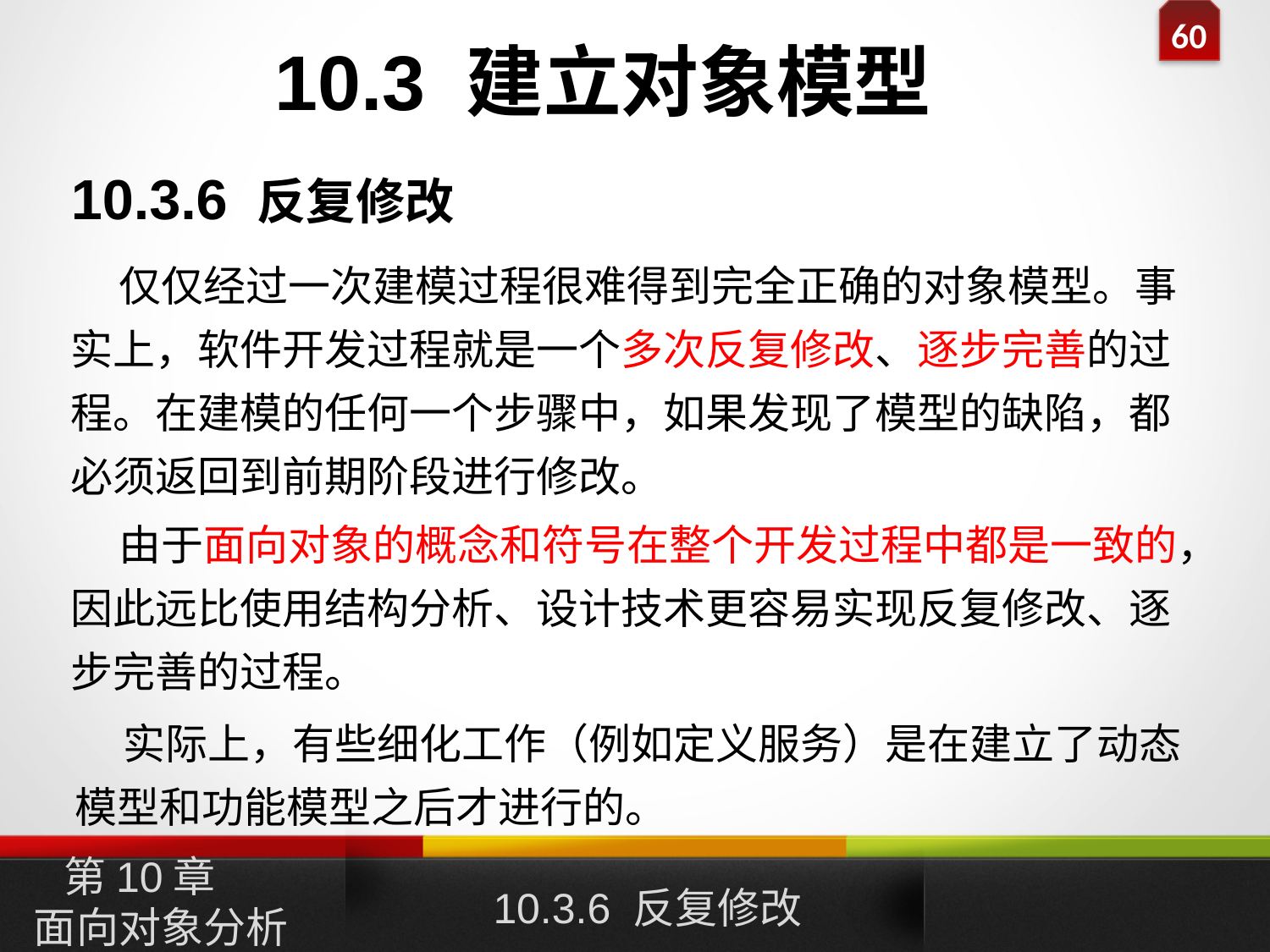

10.3 建立对象模型
10.3.6 反复修改
    仅仅经过一次建模过程很难得到完全正确的对象模型。事实上，软件开发过程就是一个多次反复修改、逐步完善的过程。在建模的任何一个步骤中，如果发现了模型的缺陷，都必须返回到前期阶段进行修改。
    由于面向对象的概念和符号在整个开发过程中都是一致的，因此远比使用结构分析、设计技术更容易实现反复修改、逐步完善的过程。
    实际上，有些细化工作（例如定义服务）是在建立了动态模型和功能模型之后才进行的。
10.3.6 反复修改